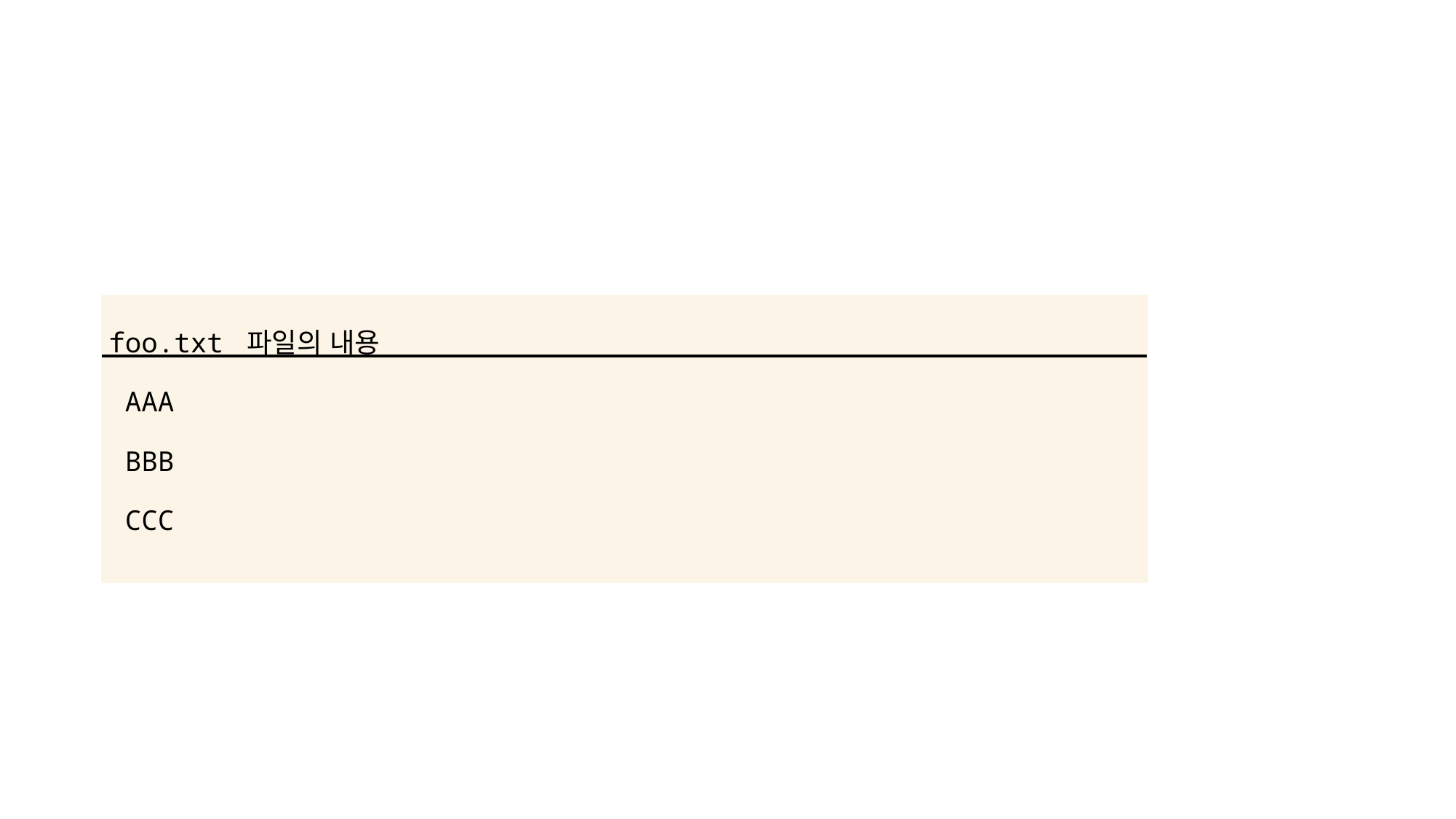

| foo.txt 파일의 내용 AAA BBB CCC |
| --- |
|  |